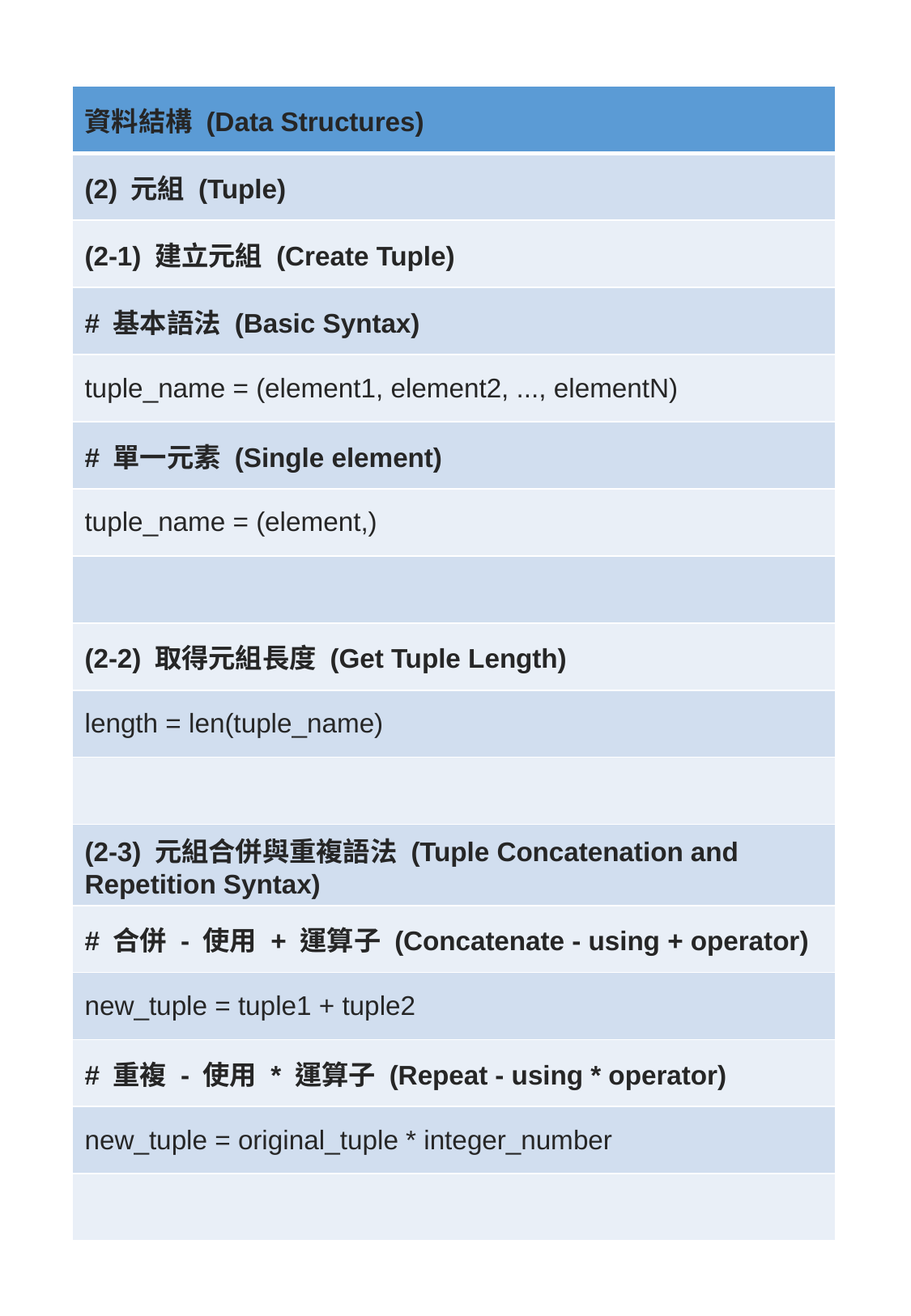

| 資料結構 (Data Structures) |
| --- |
| (2) 元組 (Tuple) |
| (2-1) 建立元組 (Create Tuple) |
| # 基本語法 (Basic Syntax) |
| tuple\_name = (element1, element2, ..., elementN) |
| # 單一元素 (Single element) |
| tuple\_name = (element,) |
|  |
| (2-2) 取得元組長度 (Get Tuple Length) |
| length = len(tuple\_name) |
|  |
| (2-3) 元組合併與重複語法 (Tuple Concatenation and Repetition Syntax) |
| # 合併 - 使用 + 運算子 (Concatenate - using + operator) |
| new\_tuple = tuple1 + tuple2 |
| # 重複 - 使用 \* 運算子 (Repeat - using \* operator) |
| new\_tuple = original\_tuple \* integer\_number |
|  |